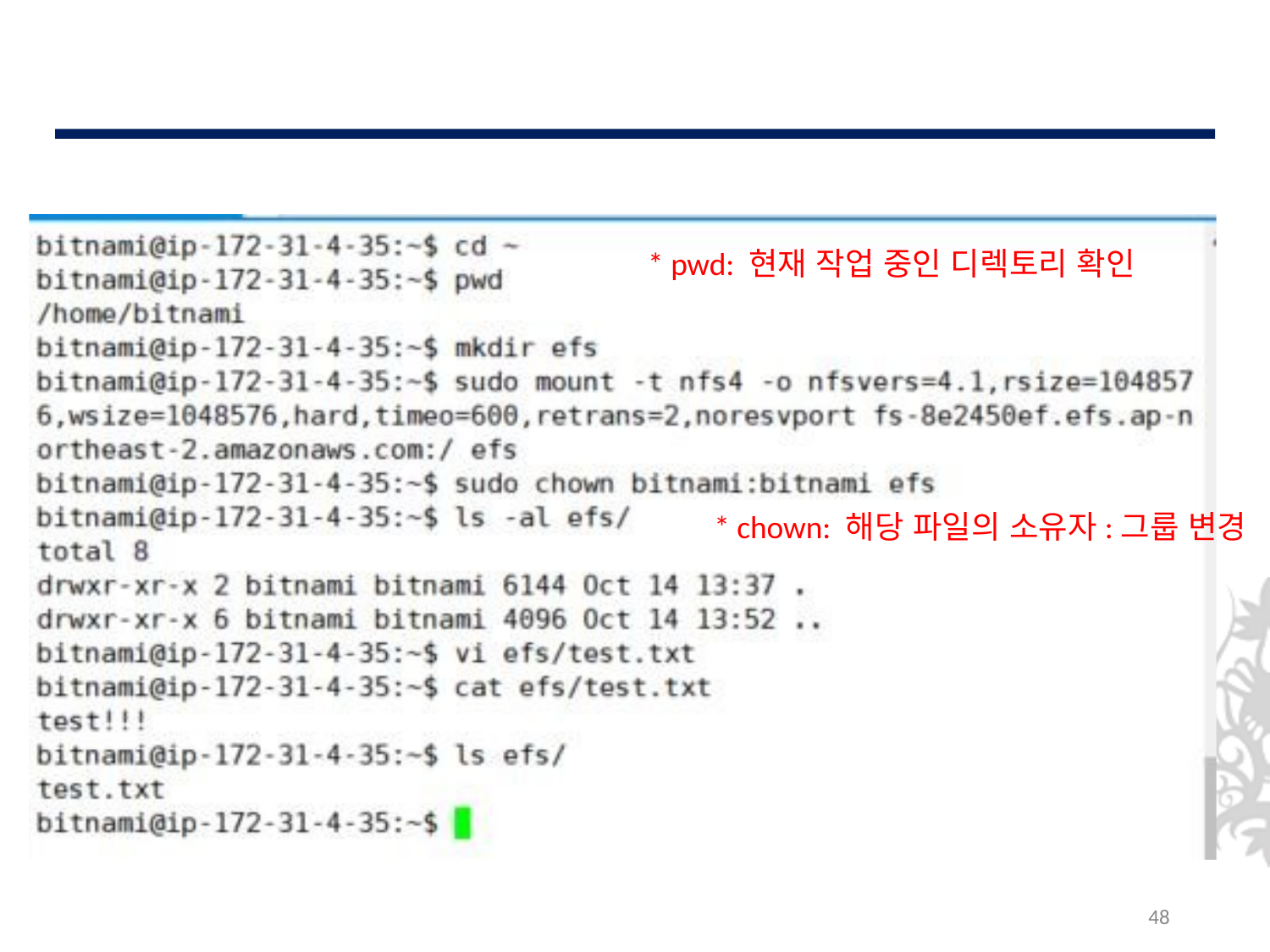

* pwd: 현재 작업 중인 디렉토리 확인
* chown: 해당 파일의 소유자:그룹 변경
48